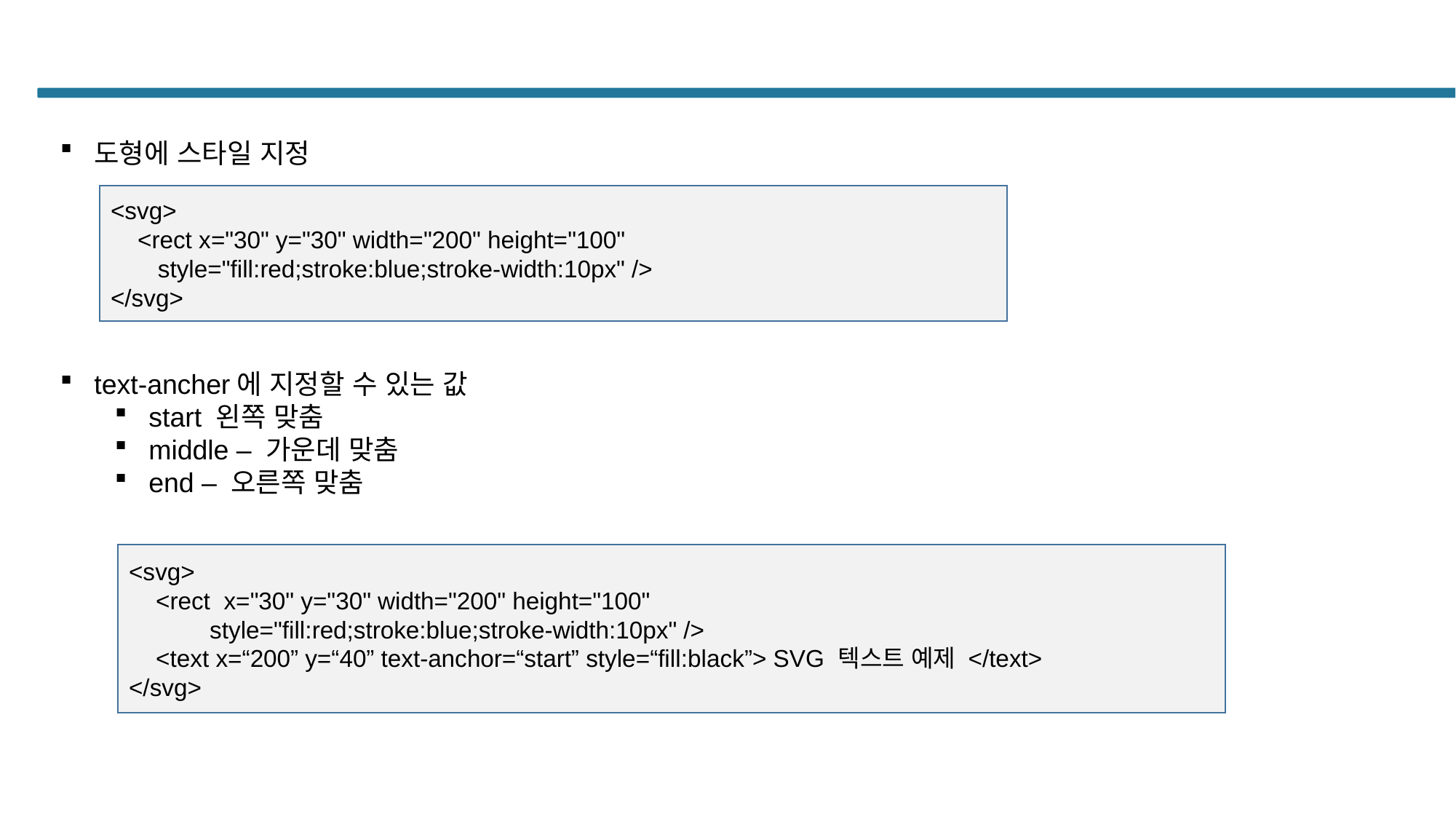

#
도형에 스타일 지정

<svg>
    <rect x="30" y="30" width="200" height="100"
       style="fill:red;stroke:blue;stroke-width:10px" />
</svg>
text-ancher에 지정할 수 있는 값
start 왼쪽 맞춤
middle – 가운데 맞춤
end – 오른쪽 맞춤

<svg>
    <rect  x="30" y="30" width="200" height="100"
            style="fill:red;stroke:blue;stroke-width:10px" />
    <text x=“200” y=“40” text-anchor=“start” style=“fill:black”> SVG 텍스트 예제 </text>
</svg>